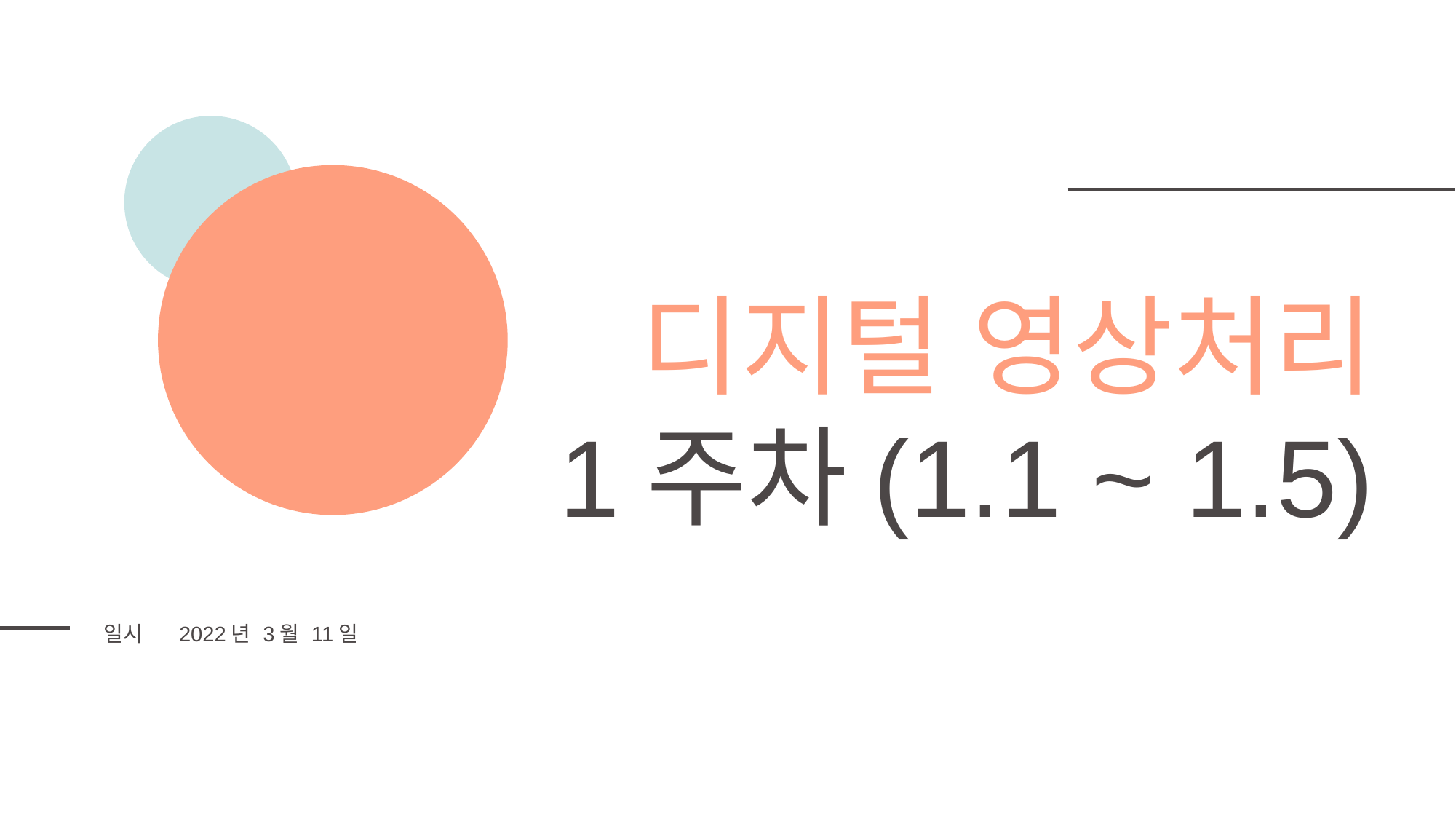

디지털 영상처리
1주차(1.1 ~ 1.5)
| 일시 | 2022년 3월 11일 |
| --- | --- |